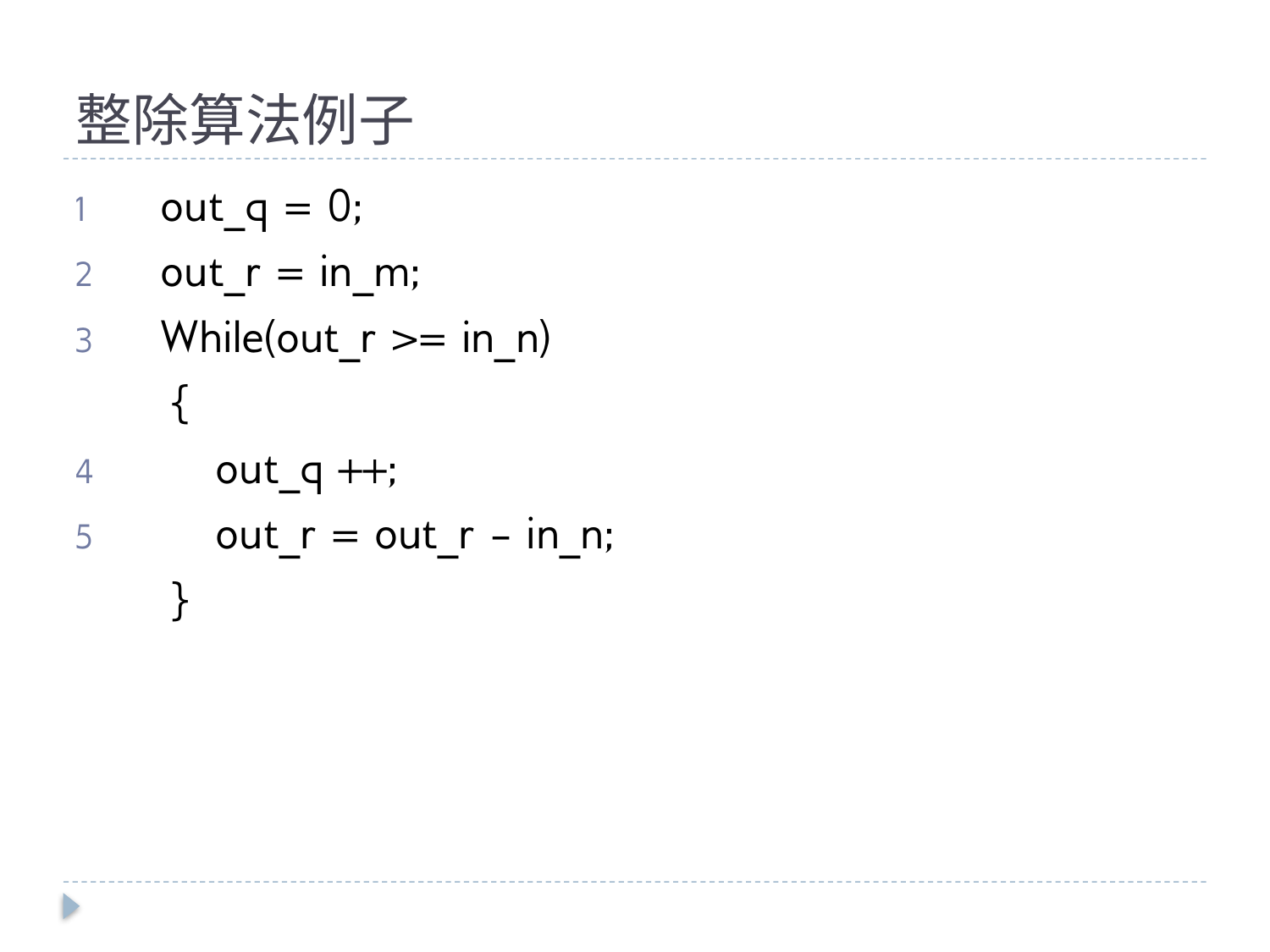

# 整除算法例子
out_q = 0;
out_r = in_m;
While(out_r >= in_n)
       {
    out_q ++;
    out_r = out_r – in_n;
       }